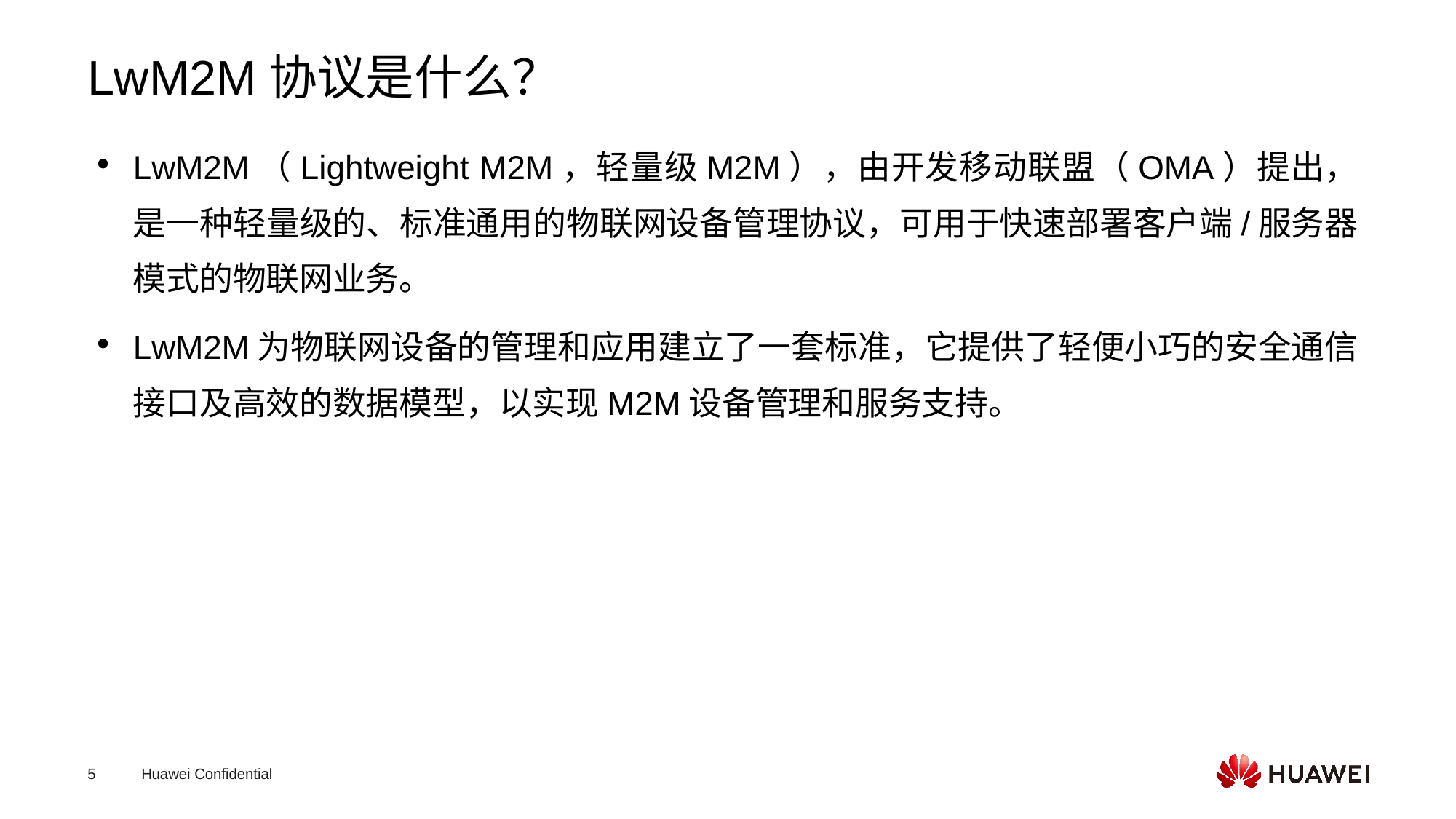

# LwM2M协议是什么？
LwM2M（Lightweight M2M，轻量级M2M），由开发移动联盟（OMA）提出，是一种轻量级的、标准通用的物联网设备管理协议，可用于快速部署客户端/服务器模式的物联网业务。
LwM2M为物联网设备的管理和应用建立了一套标准，它提供了轻便小巧的安全通信接口及高效的数据模型，以实现M2M设备管理和服务支持。